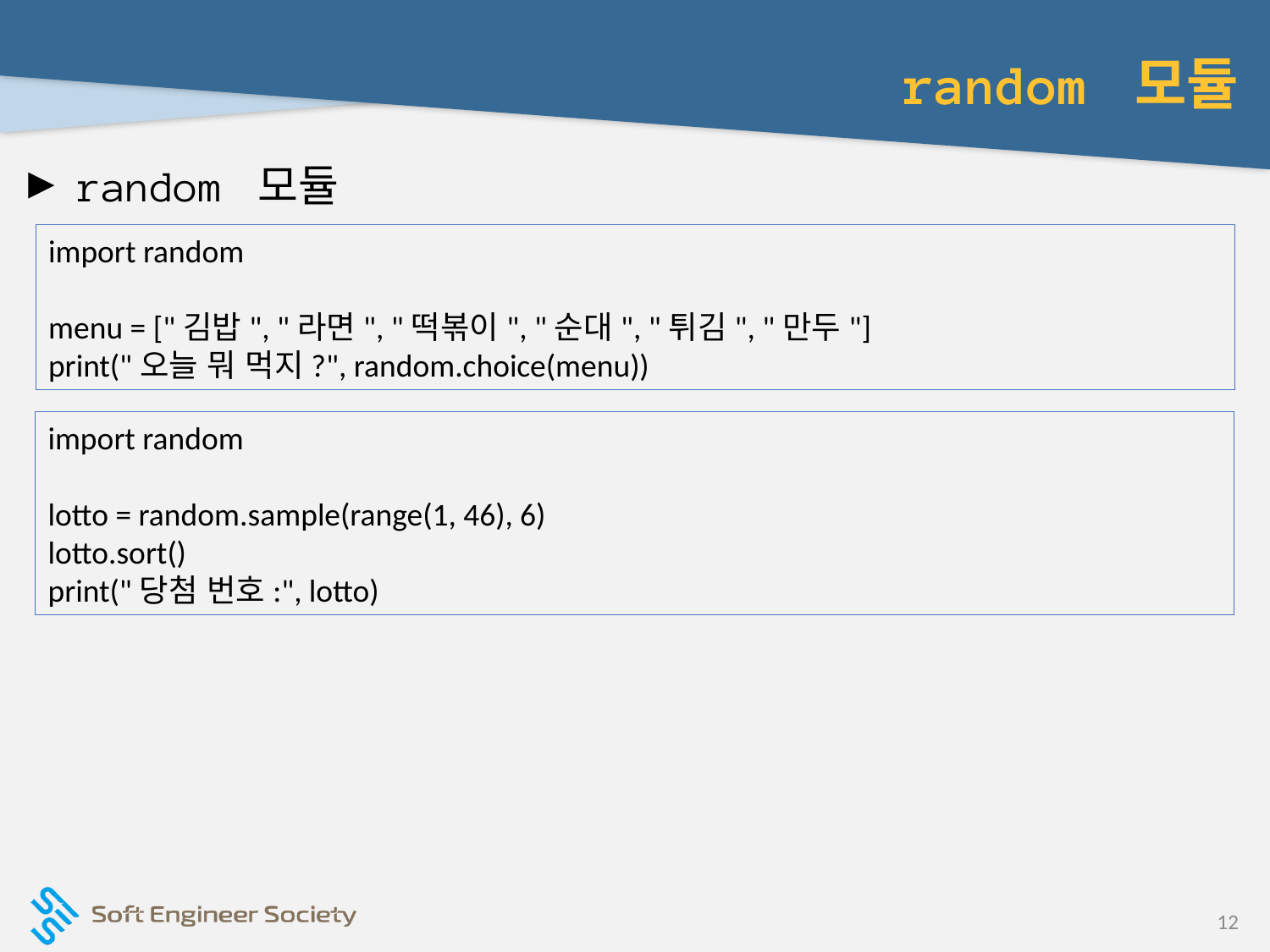

# random 모듈
random 모듈
import random

menu = ["김밥", "라면", "떡볶이", "순대", "튀김", "만두"]
print("오늘 뭐 먹지?", random.choice(menu))
import random

lotto = random.sample(range(1, 46), 6)
lotto.sort()
print("당첨 번호:", lotto)
12